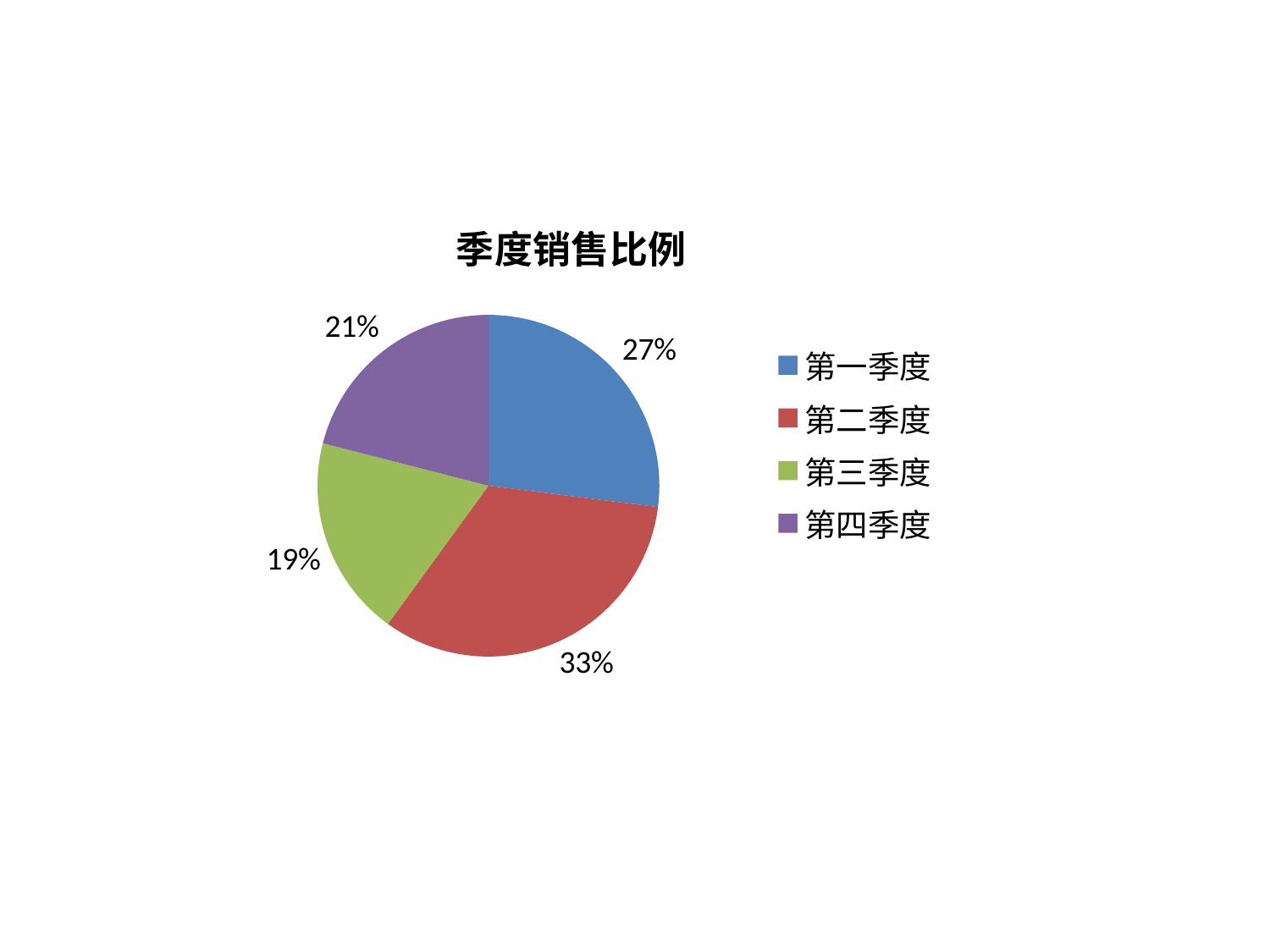

### Chart

| Category | 季度销售比例 |
|---|---|
| 第一季度 | 0.27 |
| 第二季度 | 0.33 |
| 第三季度 | 0.19 |
| 第四季度 | 0.21 |